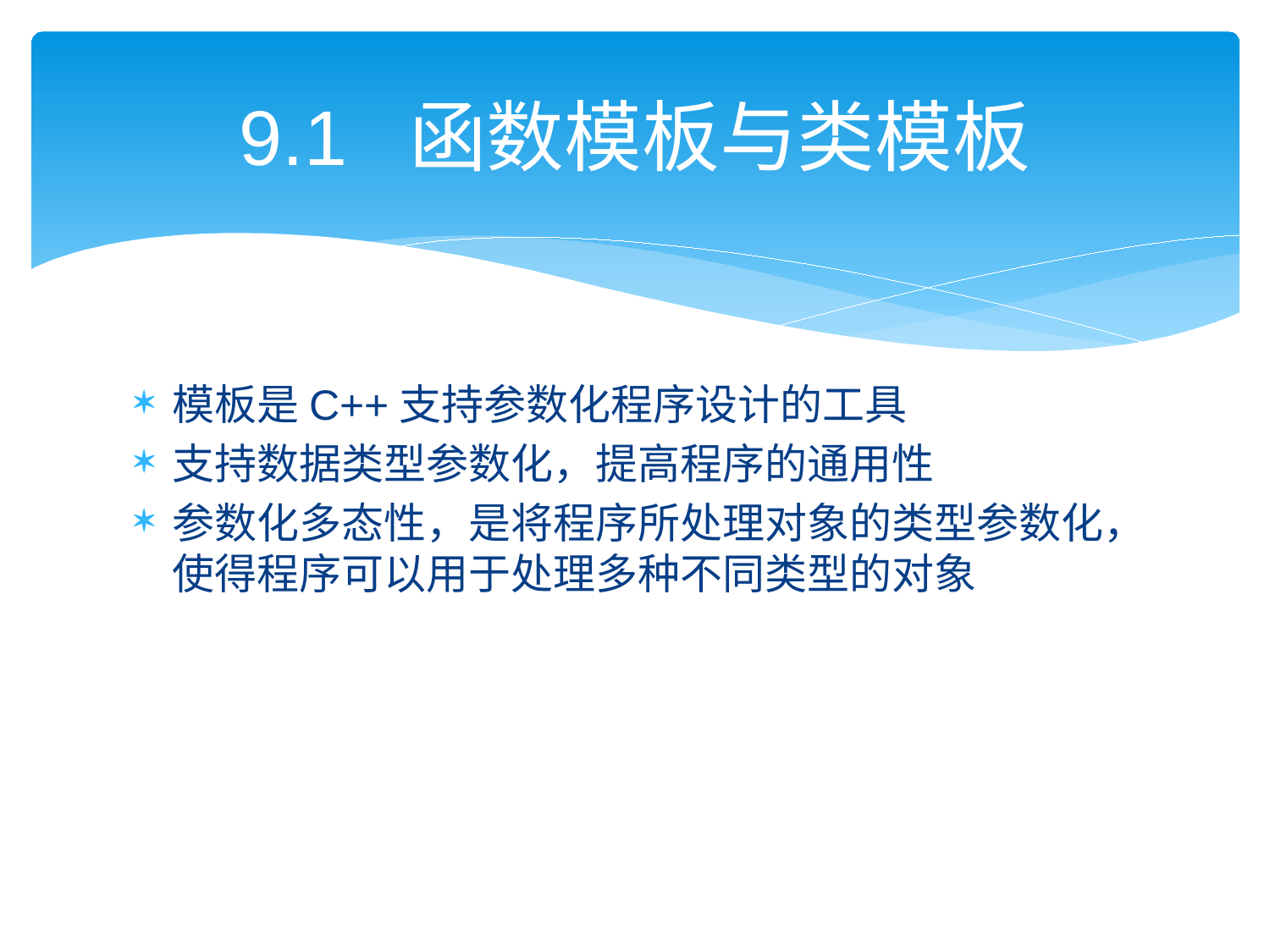

# 9.1  函数模板与类模板
模板是C++支持参数化程序设计的工具
支持数据类型参数化，提高程序的通用性
参数化多态性，是将程序所处理对象的类型参数化，使得程序可以用于处理多种不同类型的对象